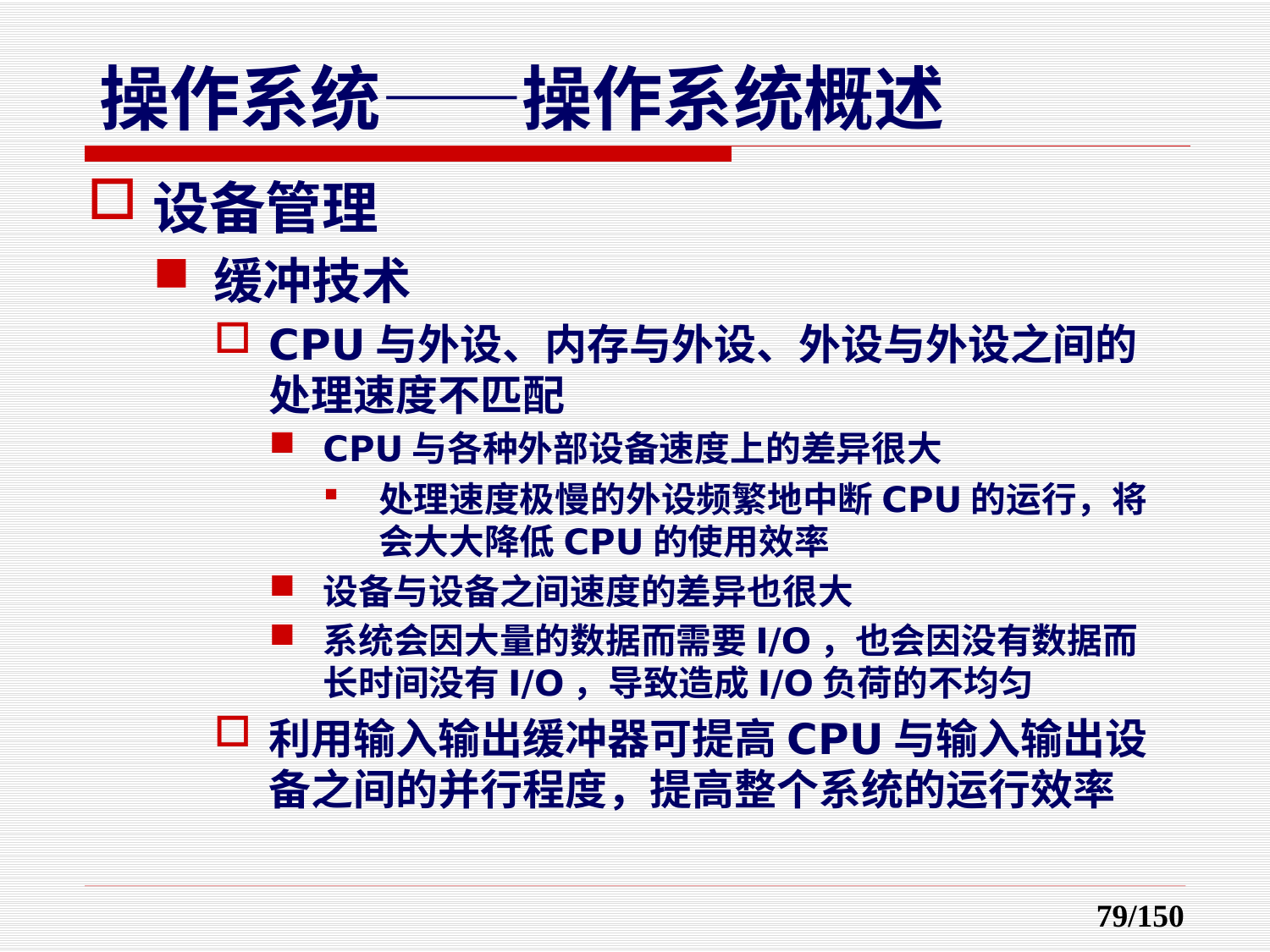

设备管理
缓冲技术
CPU与外设、内存与外设、外设与外设之间的处理速度不匹配
CPU与各种外部设备速度上的差异很大
处理速度极慢的外设频繁地中断CPU的运行，将会大大降低CPU的使用效率
设备与设备之间速度的差异也很大
系统会因大量的数据而需要I/O，也会因没有数据而长时间没有I/O，导致造成I/O负荷的不均匀
利用输入输出缓冲器可提高CPU与输入输出设备之间的并行程度，提高整个系统的运行效率